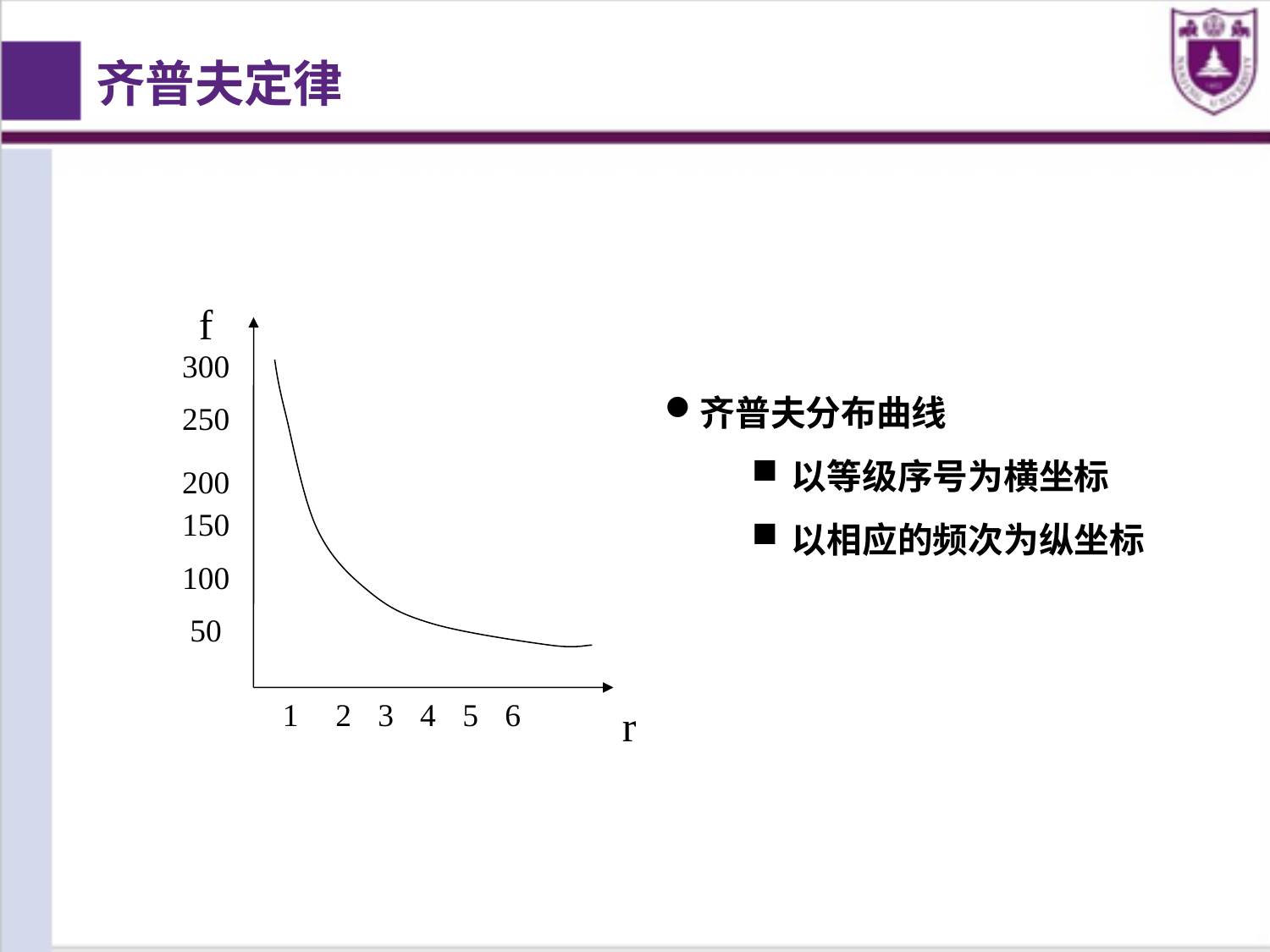

#
齐普夫定律
f

300

250
200
150
100
50
1

2
3
4
5
6
r
齐普夫分布曲线
以等级序号为横坐标
以相应的频次为纵坐标